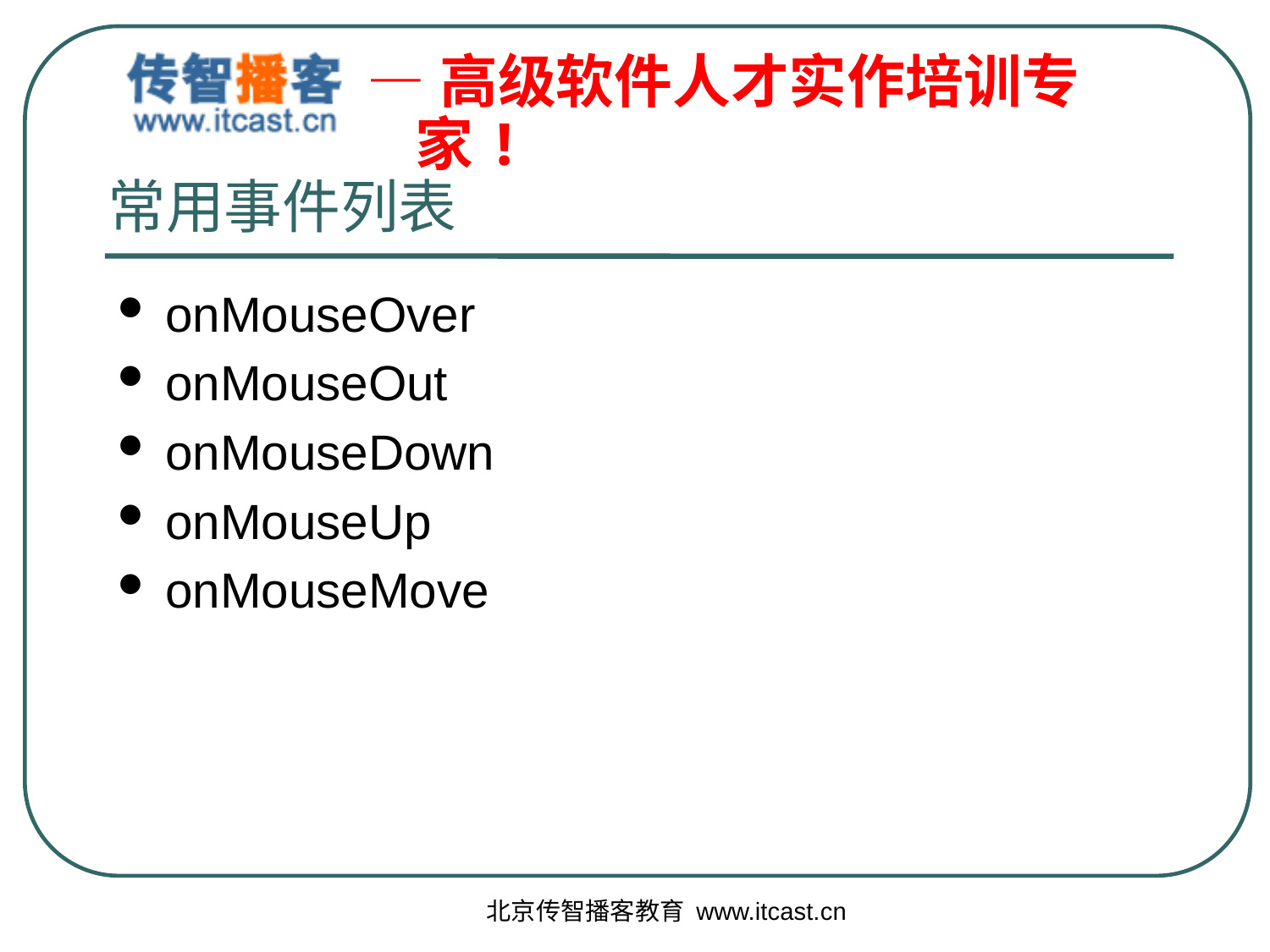

# 常用事件列表
onMouseOver
onMouseOut
onMouseDown
onMouseUp
onMouseMove
北京传智播客教育 www.itcast.cn